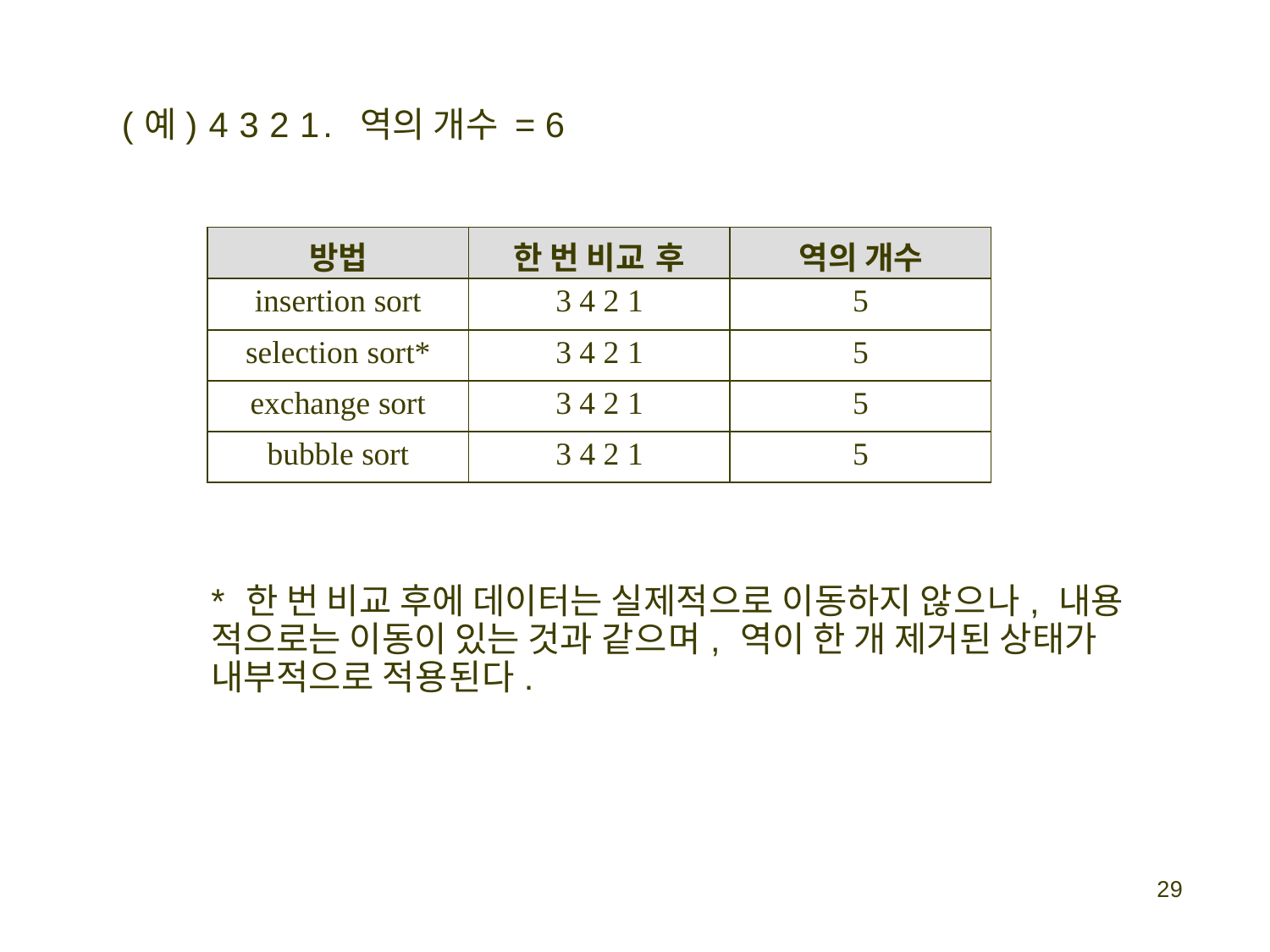

# (예)	4 3 2 1.	역의 개수 = 6
| 방법 | 한 번 비교 후 | 역의 개수 |
| --- | --- | --- |
| insertion sort | 3 4 2 1 | 5 |
| selection sort\* | 3 4 2 1 | 5 |
| exchange sort | 3 4 2 1 | 5 |
| bubble sort | 3 4 2 1 | 5 |
* 한 번 비교 후에 데이터는 실제적으로 이동하지 않으나, 내용  적으로는 이동이 있는 것과 같으며, 역이 한 개 제거된 상태가  내부적으로 적용된다.
29